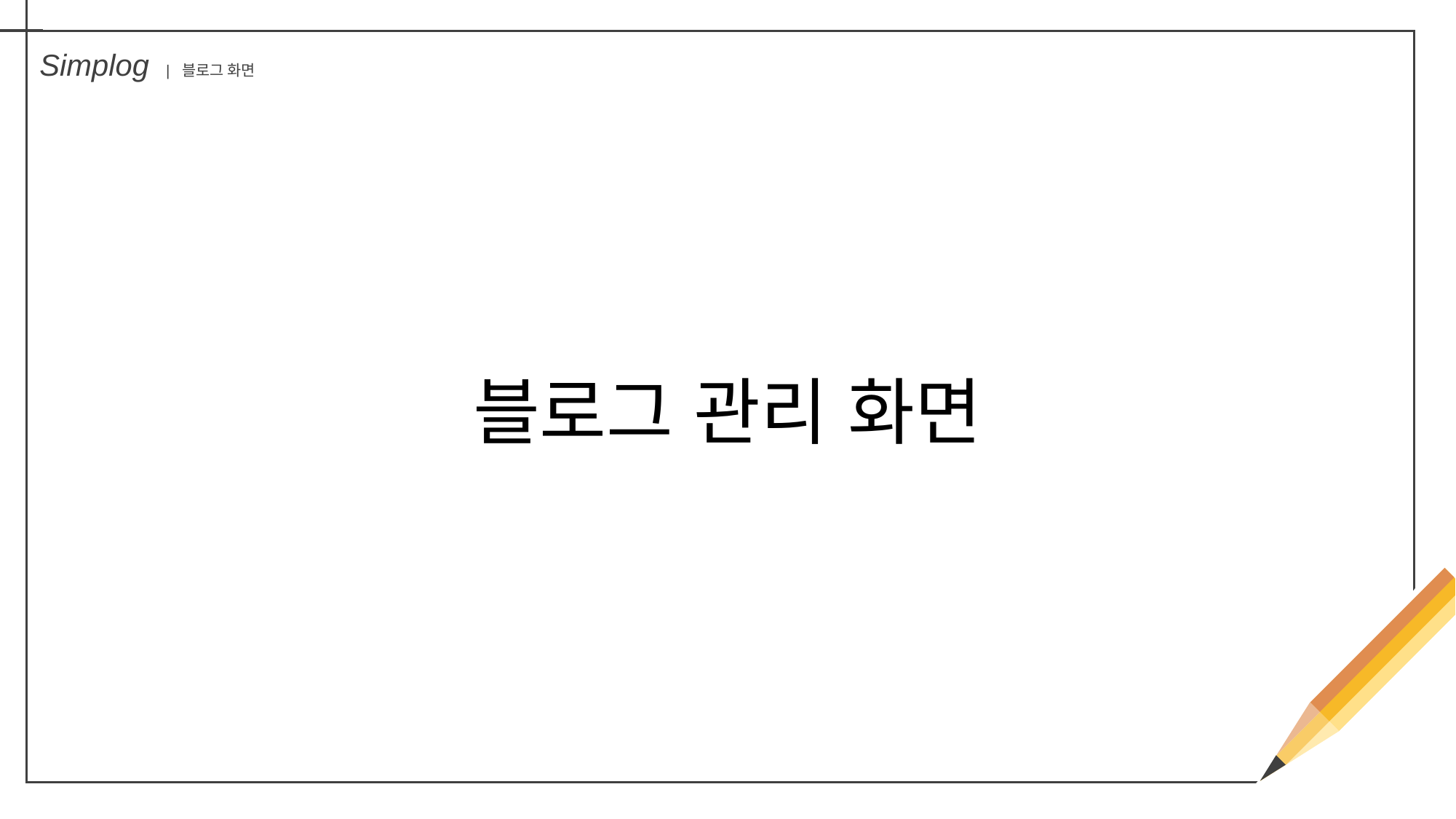

Simplog  |  블로그 화면
블로그 관리 화면